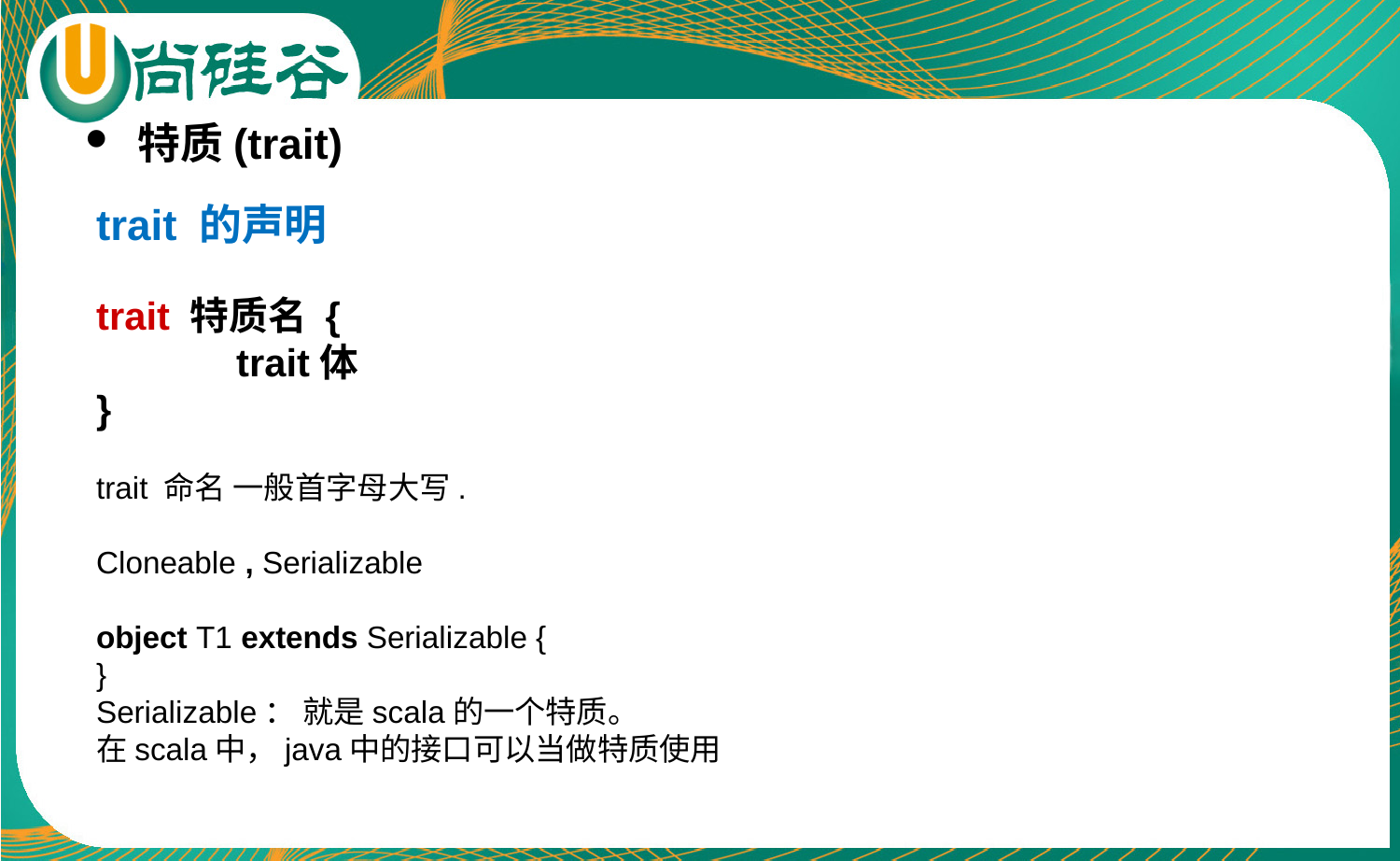

特质(trait)

trait 的声明

trait 特质名 {
	trait体
}

trait 命名 一般首字母大写.

Cloneable , Serializable

object T1 extends Serializable {
}
Serializable： 就是scala的一个特质。
在scala中，java中的接口可以当做特质使用